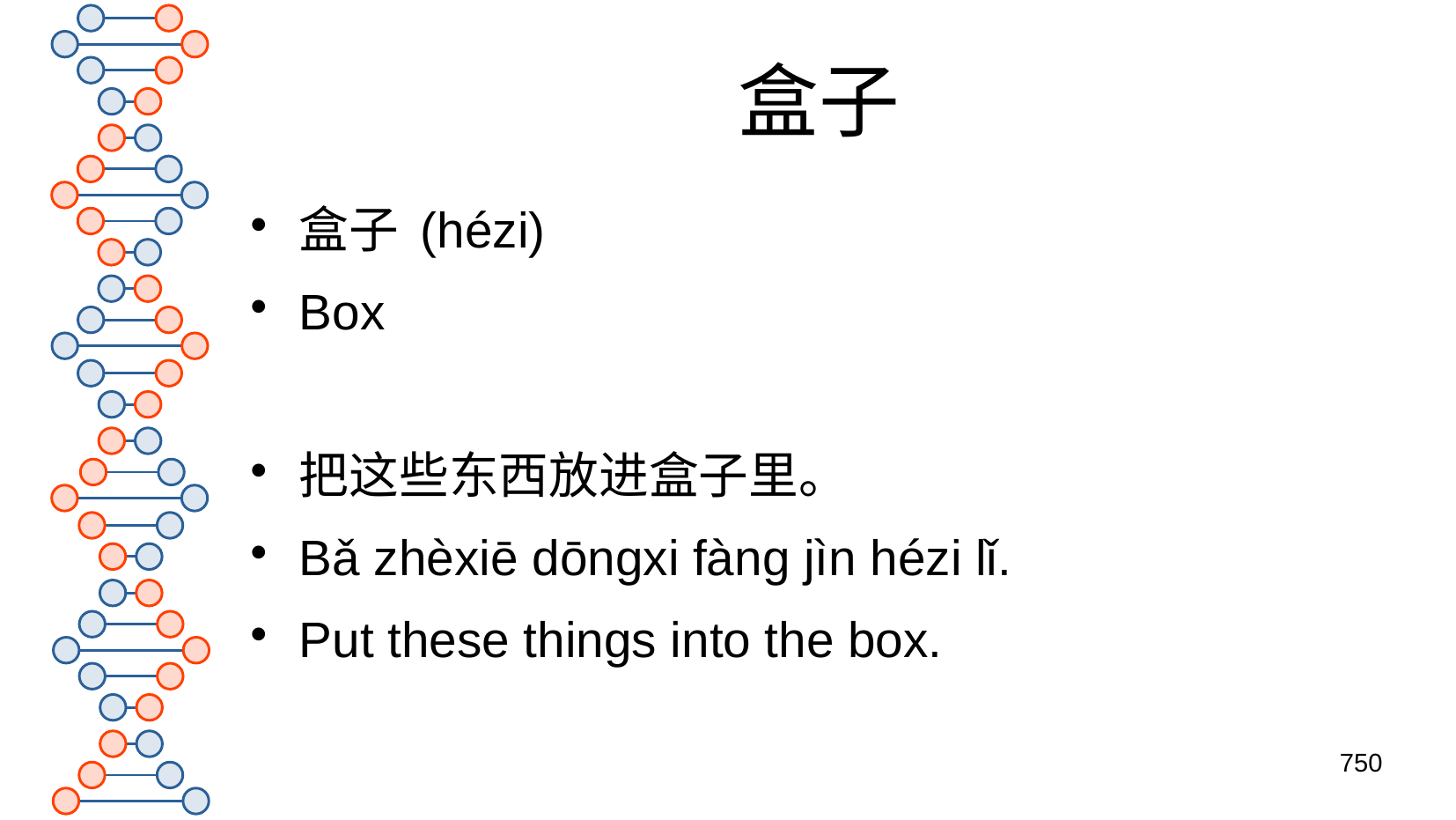

# 盒子
盒子 (hézi)
Box

把这些东西放进盒子里。
Bǎ zhèxiē dōngxi fàng jìn hézi lǐ.
Put these things into the box.

750